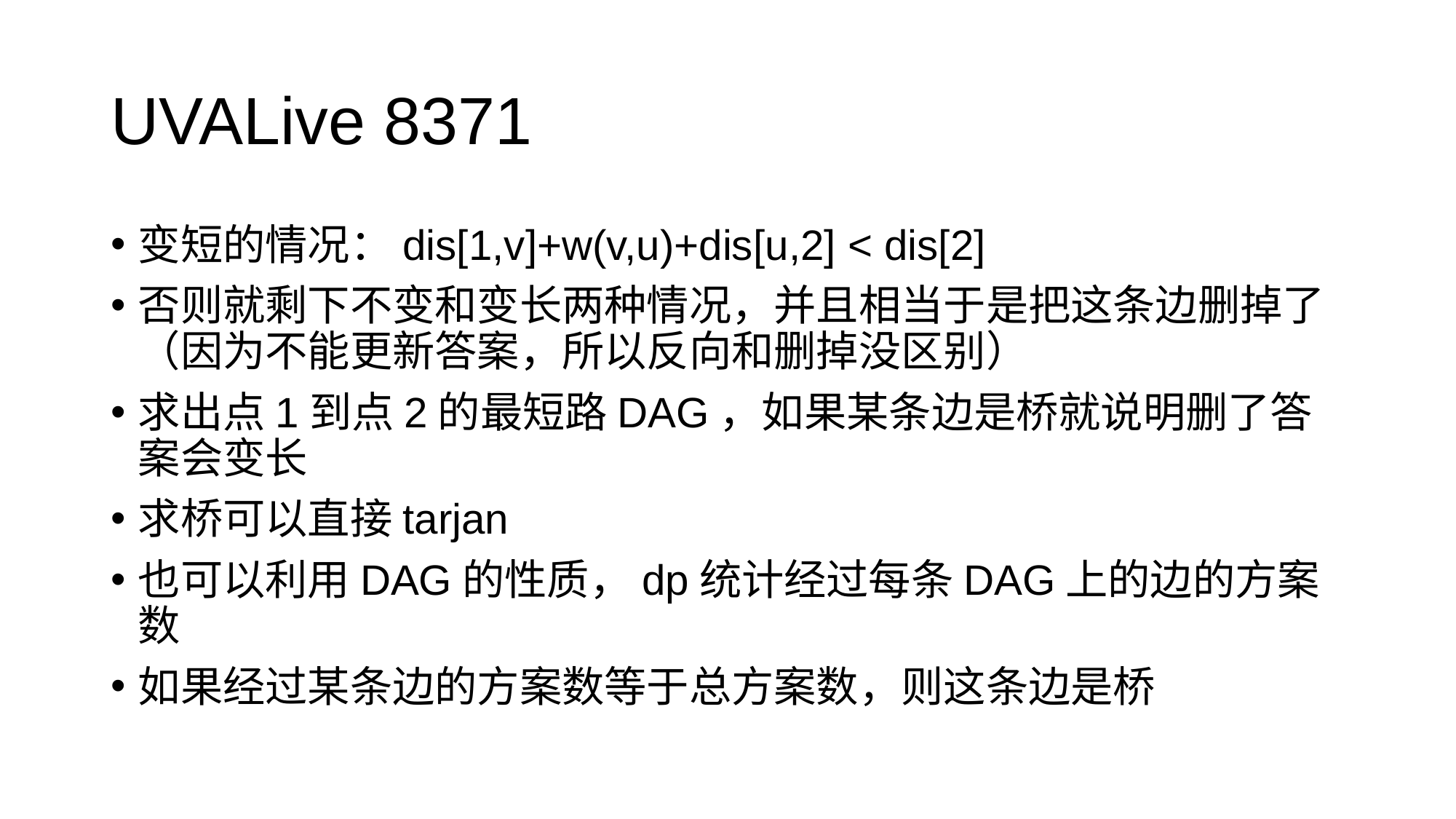

# UVALive 8371
变短的情况：dis[1,v]+w(v,u)+dis[u,2] < dis[2]
否则就剩下不变和变长两种情况，并且相当于是把这条边删掉了（因为不能更新答案，所以反向和删掉没区别）
求出点1到点2的最短路DAG，如果某条边是桥就说明删了答案会变长
求桥可以直接tarjan
也可以利用DAG的性质，dp统计经过每条DAG上的边的方案数
如果经过某条边的方案数等于总方案数，则这条边是桥